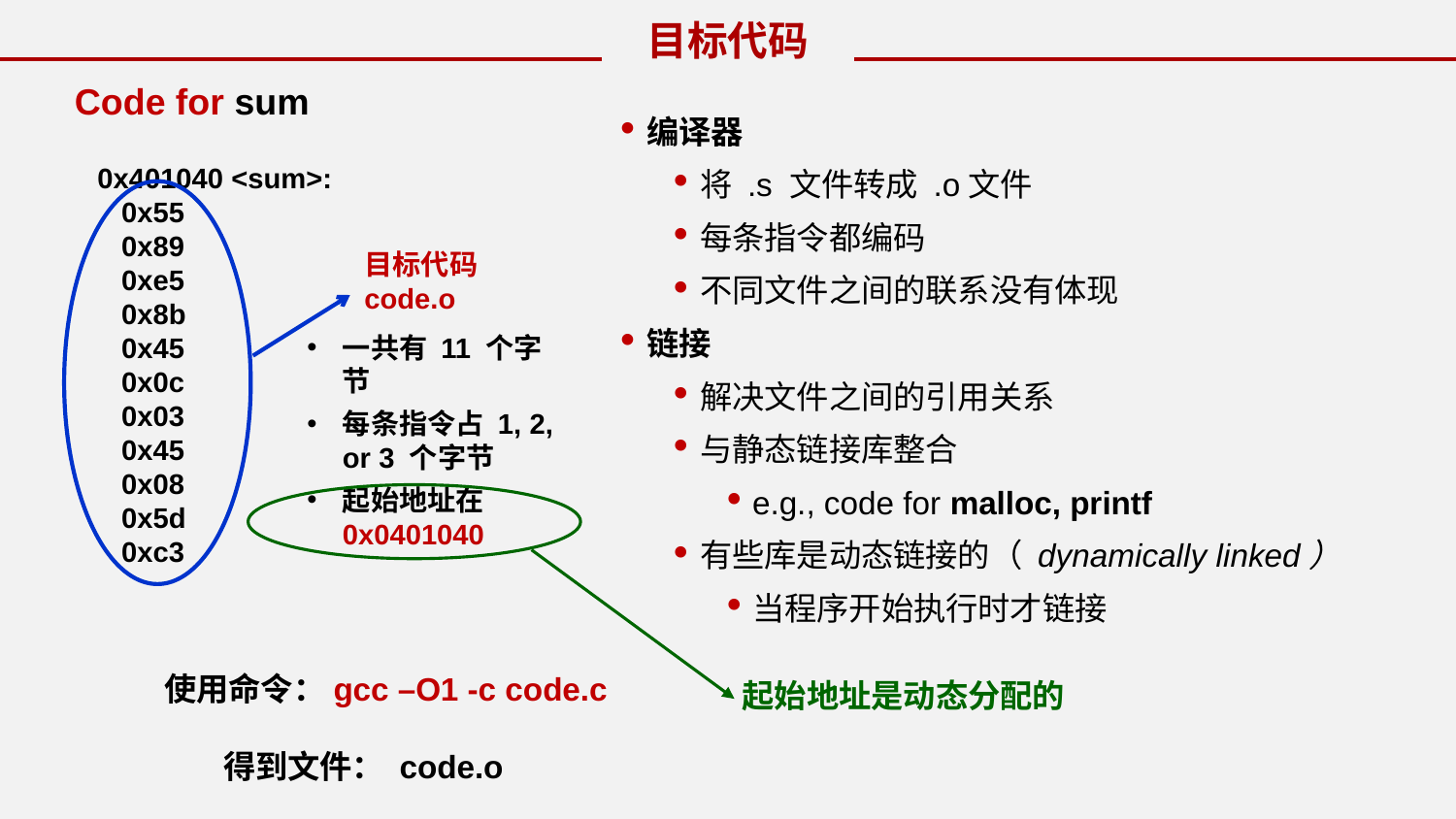

目标代码
Code for sum

编译器
将 .s 文件转成 .o文件
每条指令都编码
不同文件之间的联系没有体现
链接
解决文件之间的引用关系
与静态链接库整合
e.g., code for malloc, printf
有些库是动态链接的（ dynamically linked）
当程序开始执行时才链接
0x401040 <sum>:
   0x55
   0x89
   0xe5
   0x8b
   0x45
   0x0c
   0x03
   0x45
   0x08
   0x5d
   0xc3

目标代码
code.o
一共有 11 个字节
每条指令占 1, 2, or 3 个字节
起始地址在0x0401040

起始地址是动态分配的
使用命令：gcc –O1 -c code.c

       得到文件： code.o